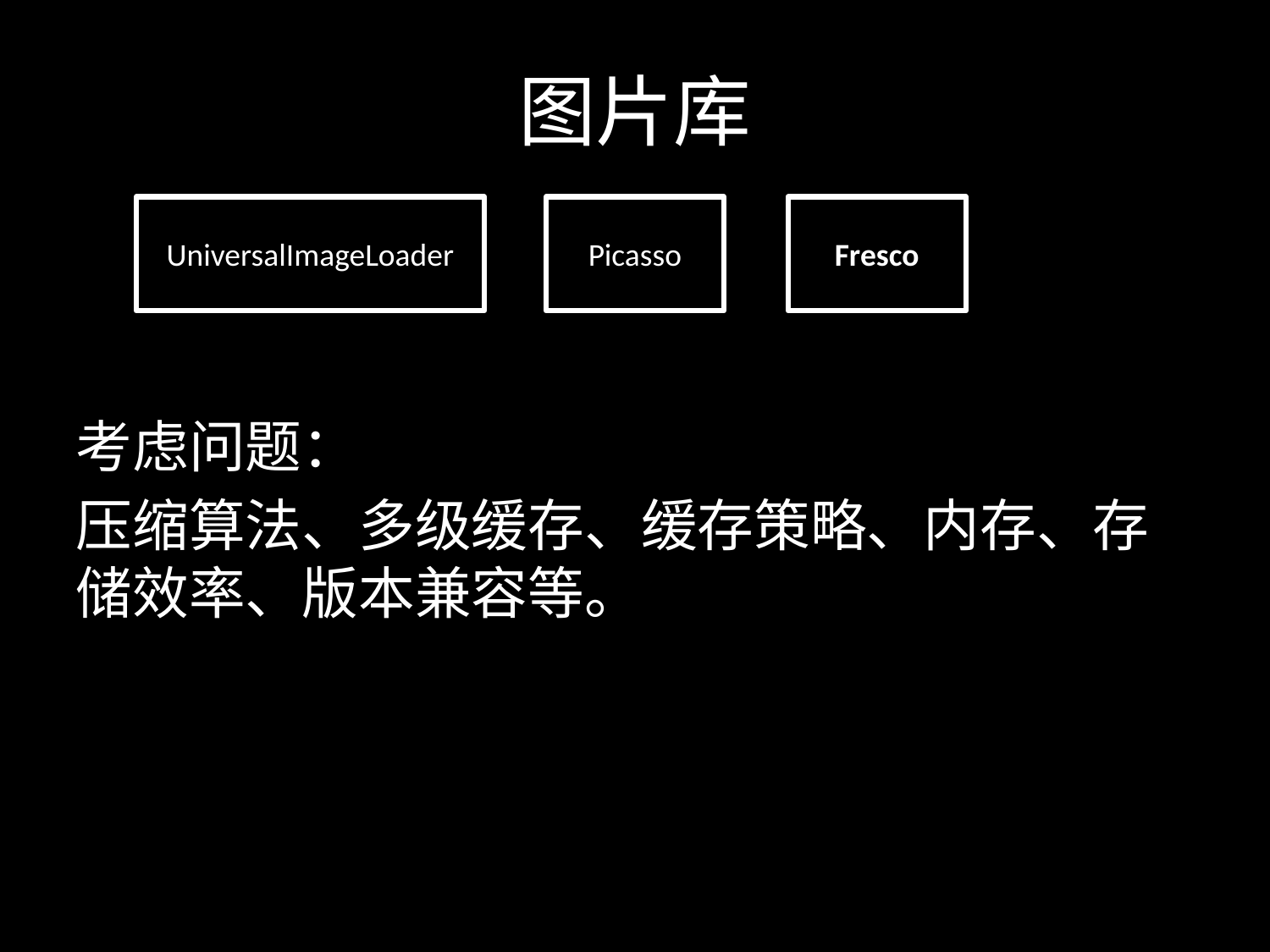

# 图片库
Picasso
UniversalImageLoader
Fresco
考虑问题：
压缩算法、多级缓存、缓存策略、内存、存储效率、版本兼容等。